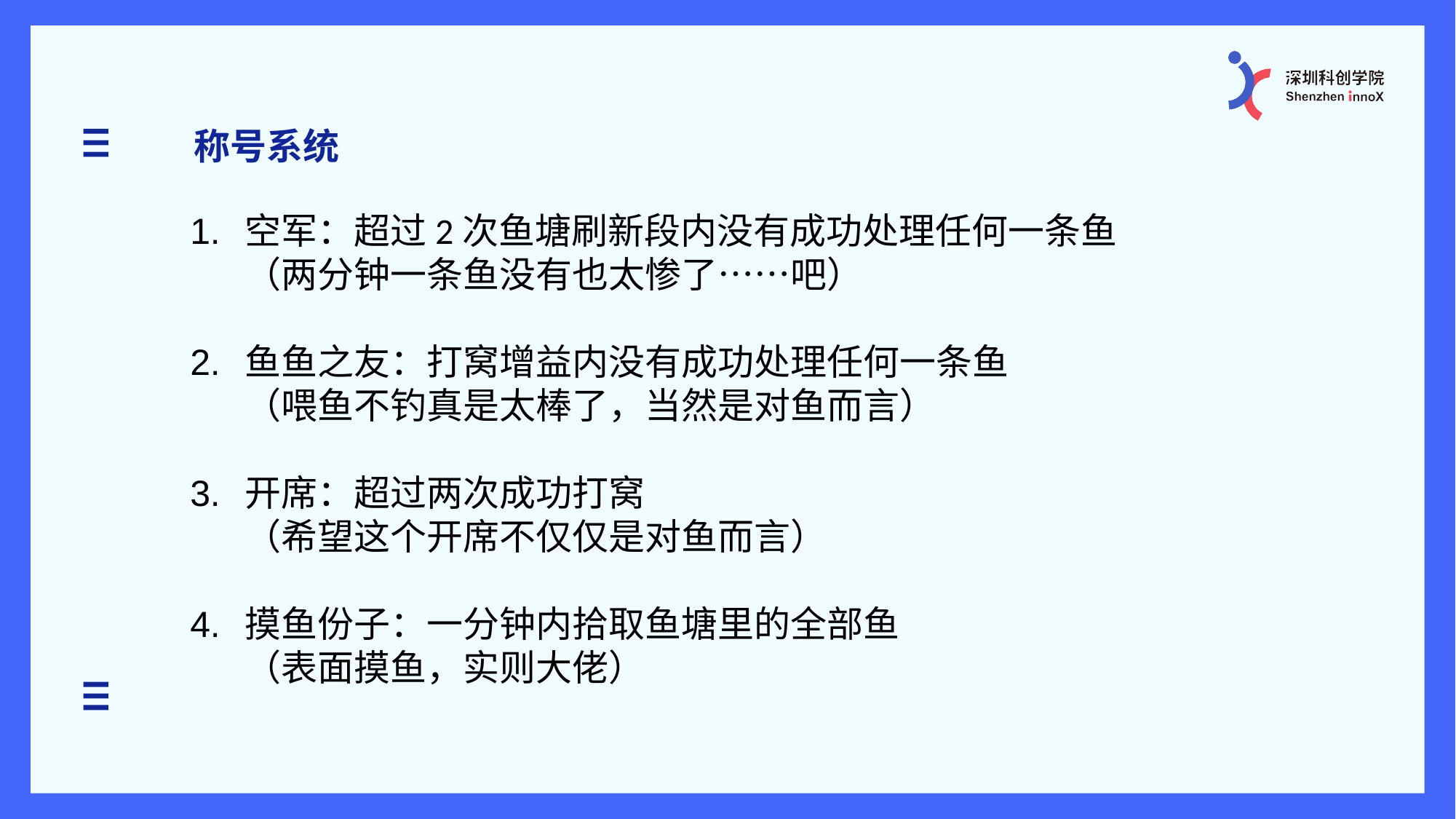

称号系统
空军：超过2次鱼塘刷新段内没有成功处理任何一条鱼
（两分钟一条鱼没有也太惨了……吧）

鱼鱼之友：打窝增益内没有成功处理任何一条鱼
（喂鱼不钓真是太棒了，当然是对鱼而言）

开席：超过两次成功打窝
（希望这个开席不仅仅是对鱼而言）

摸鱼份子：一分钟内拾取鱼塘里的全部鱼
（表面摸鱼，实则大佬）